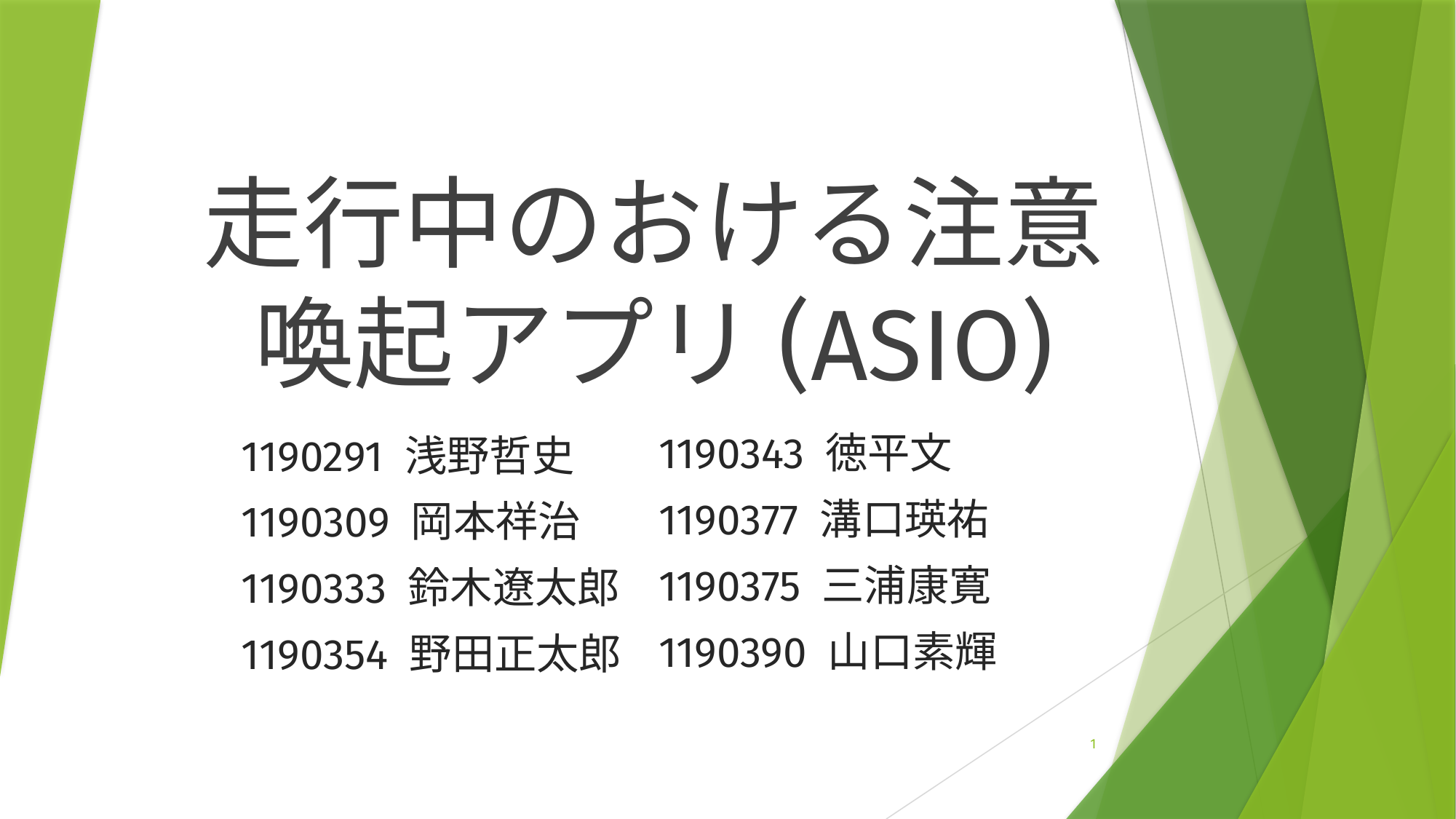

# 走行中のおける注意 喚起アプリ(ASIO)
1190343 徳平文
1190377 溝口瑛祐
1190375 三浦康寛
1190390 山口素輝

1190291 浅野哲史
1190309 岡本祥治
1190333 鈴木遼太郎
1190354 野田正太郎

1